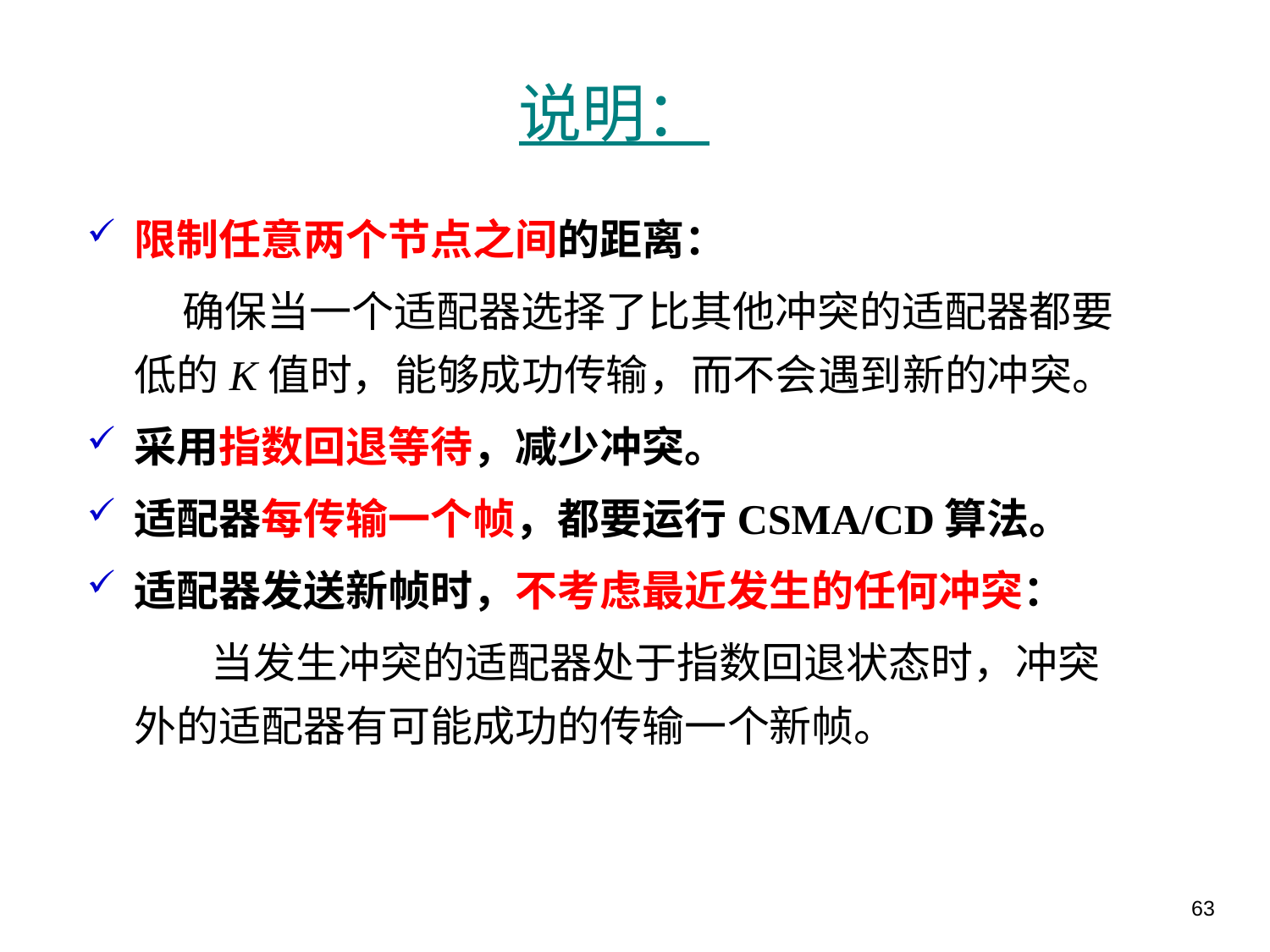

# 说明：
限制任意两个节点之间的距离：
         确保当一个适配器选择了比其他冲突的适配器都要低的K值时，能够成功传输，而不会遇到新的冲突。
采用指数回退等待，减少冲突。
适配器每传输一个帧，都要运行CSMA/CD算法。
适配器发送新帧时，不考虑最近发生的任何冲突：
            当发生冲突的适配器处于指数回退状态时，冲突外的适配器有可能成功的传输一个新帧。
63